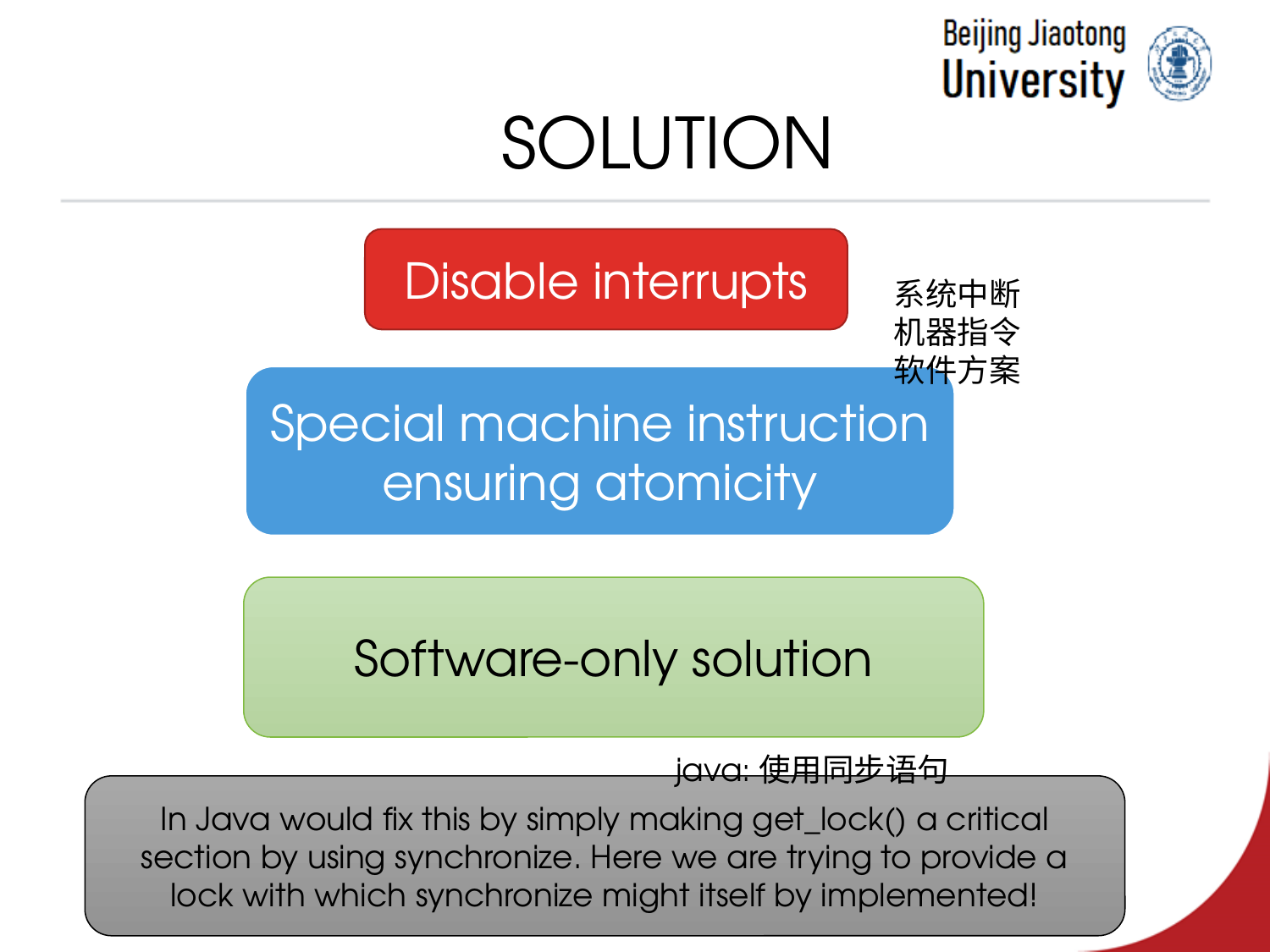

# Solution
Disable interrupts
系统中断
机器指令
软件方案
Special machine instruction ensuring atomicity
Software-only solution
java:使用同步语句
In Java would fix this by simply making get_lock() a critical section by using synchronize. Here we are trying to provide a lock with which synchronize might itself by implemented!